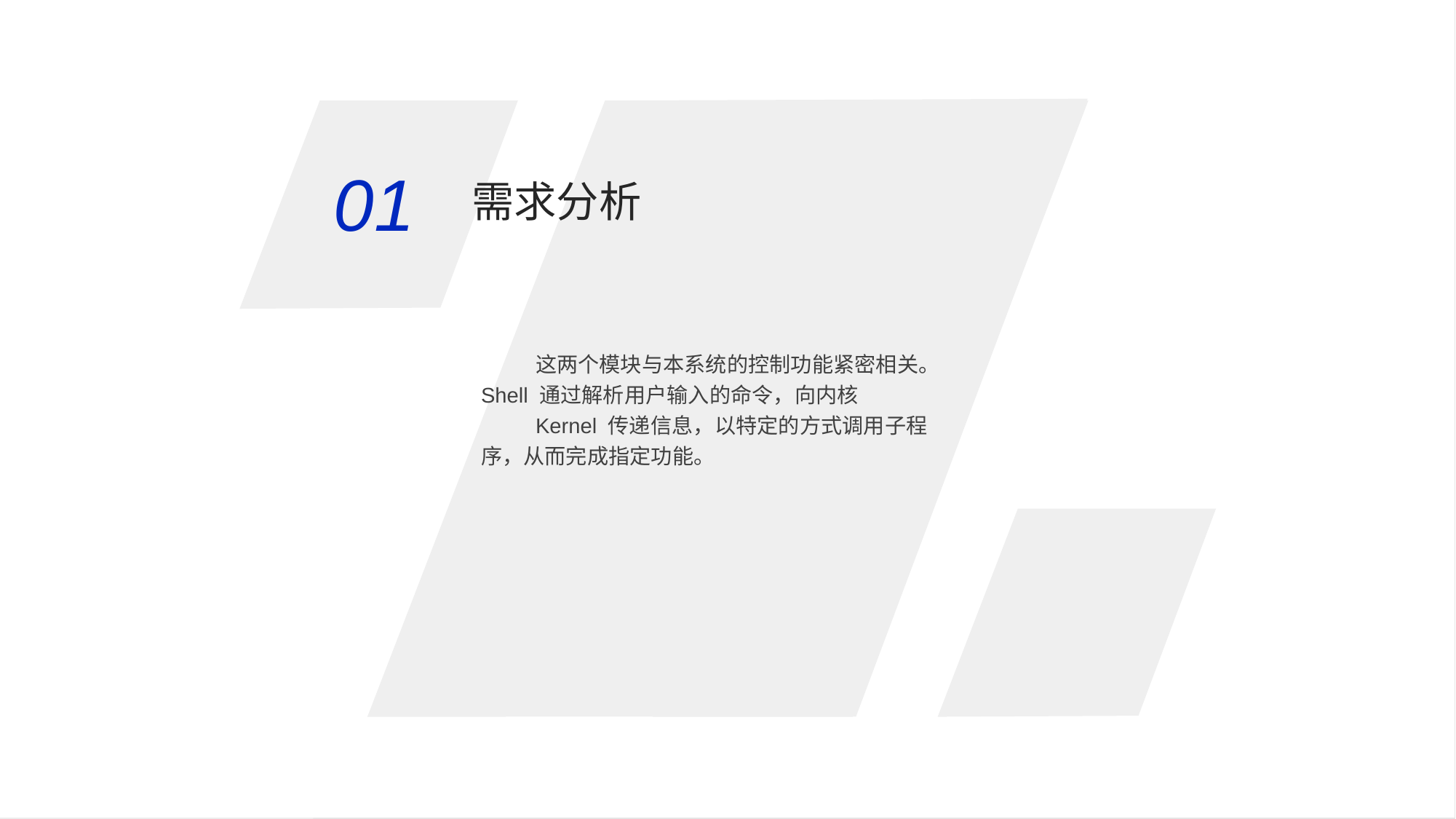

需求分析
这两个模块与本系统的控制功能紧密相关。Shell 通过解析用户输入的命令，向内核
Kernel 传递信息，以特定的方式调用子程序，从而完成指定功能。
01